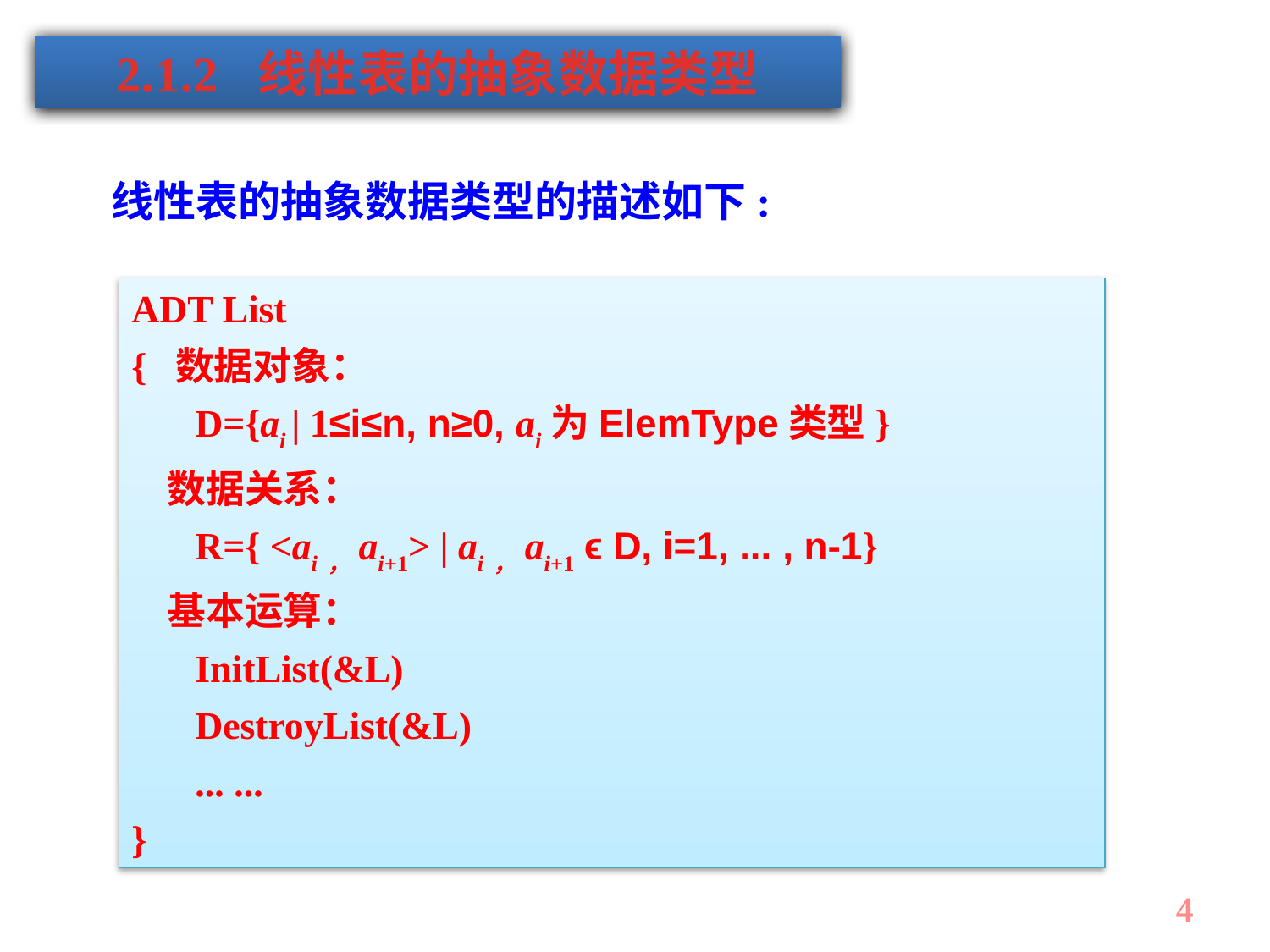

2.1.2  线性表的抽象数据类型
 线性表的抽象数据类型的描述如下:
ADT List
{  数据对象：
	D={ai | 1≤i≤n, n≥0, ai为ElemType类型}
   数据关系：
	R={ <ai，ai+1> | ai，ai+1 ϵ D, i=1, ... , n-1}
   基本运算：
   	InitList(&L)
    	DestroyList(&L)
	... ...
}
4